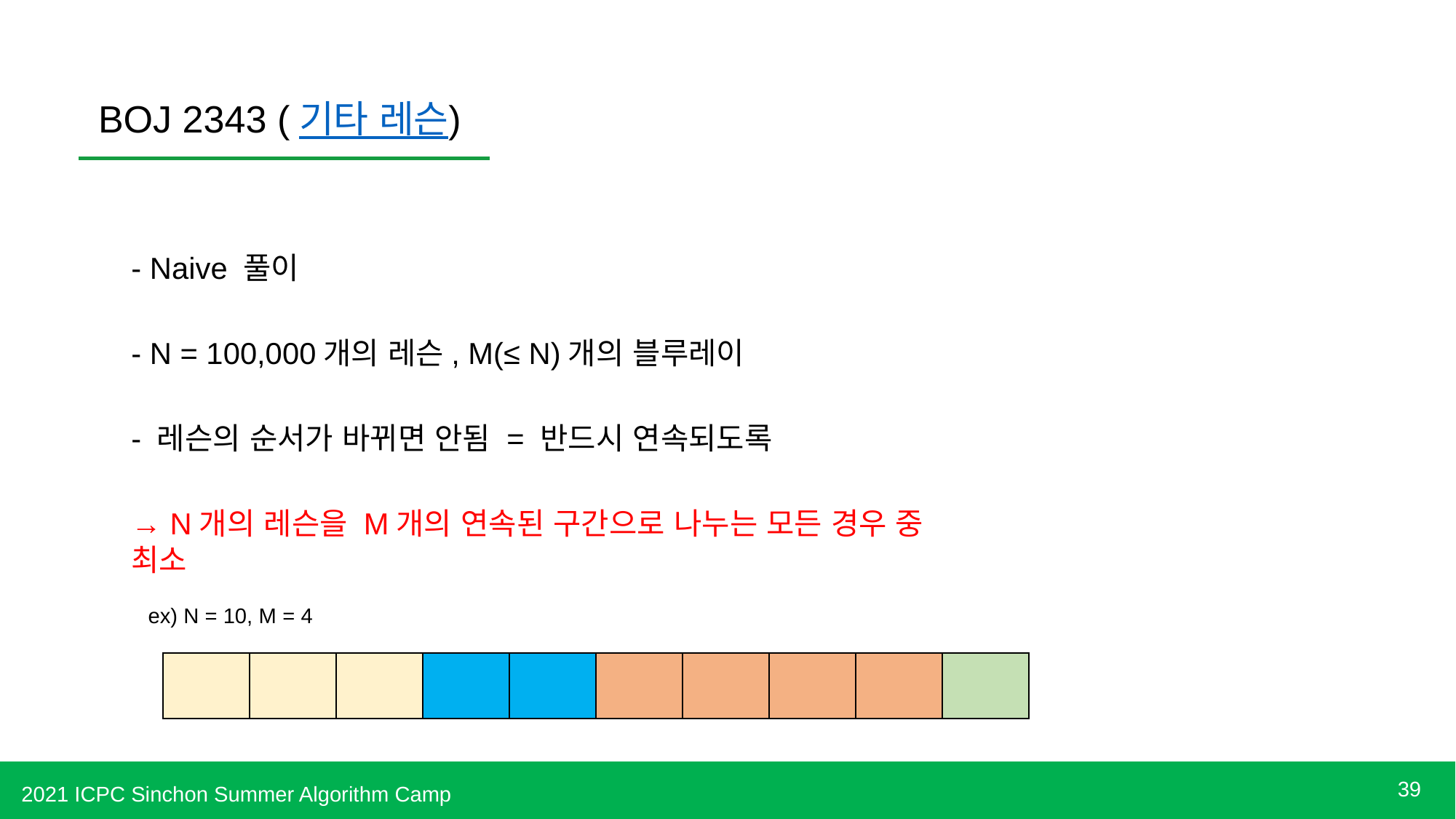

BOJ 2343 (기타 레슨)
- Naive 풀이
- N = 100,000개의 레슨, M(≤ N)개의 블루레이
- 레슨의 순서가 바뀌면 안됨 = 반드시 연속되도록
→ N개의 레슨을 M개의 연속된 구간으로 나누는 모든 경우 중 최소
ex) N = 10, M = 4
|  |  |  |  |  |  |  |  |  |  |
| --- | --- | --- | --- | --- | --- | --- | --- | --- | --- |

39
2021 ICPC Sinchon Summer Algorithm Camp